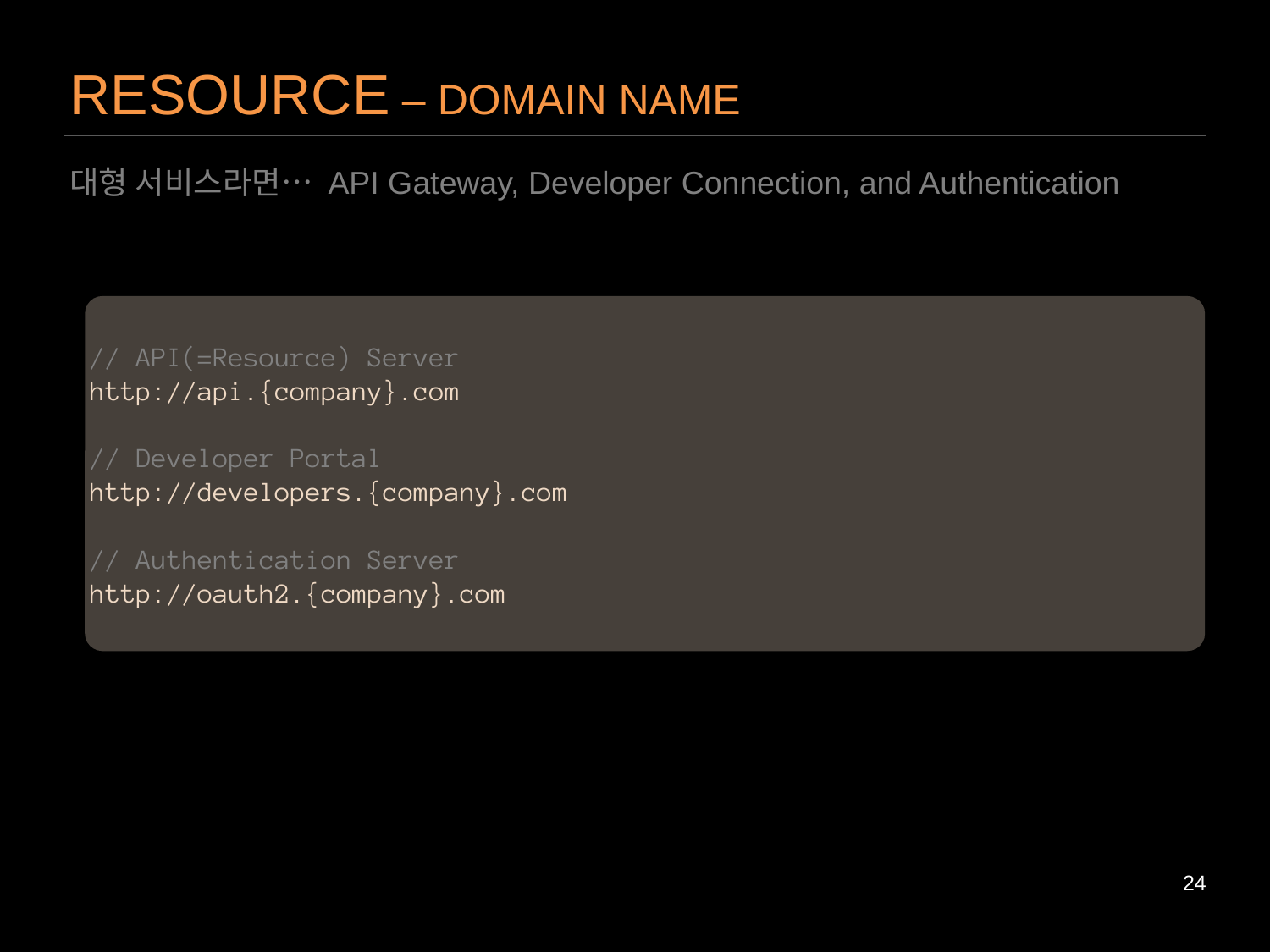

# RESOURCE – DOMAIN NAME
대형 서비스라면… API Gateway, Developer Connection, and Authentication
// API(=Resource) Server
http://api.{company}.com
// Developer Portal
http://developers.{company}.com
// Authentication Server
http://oauth2.{company}.com
24